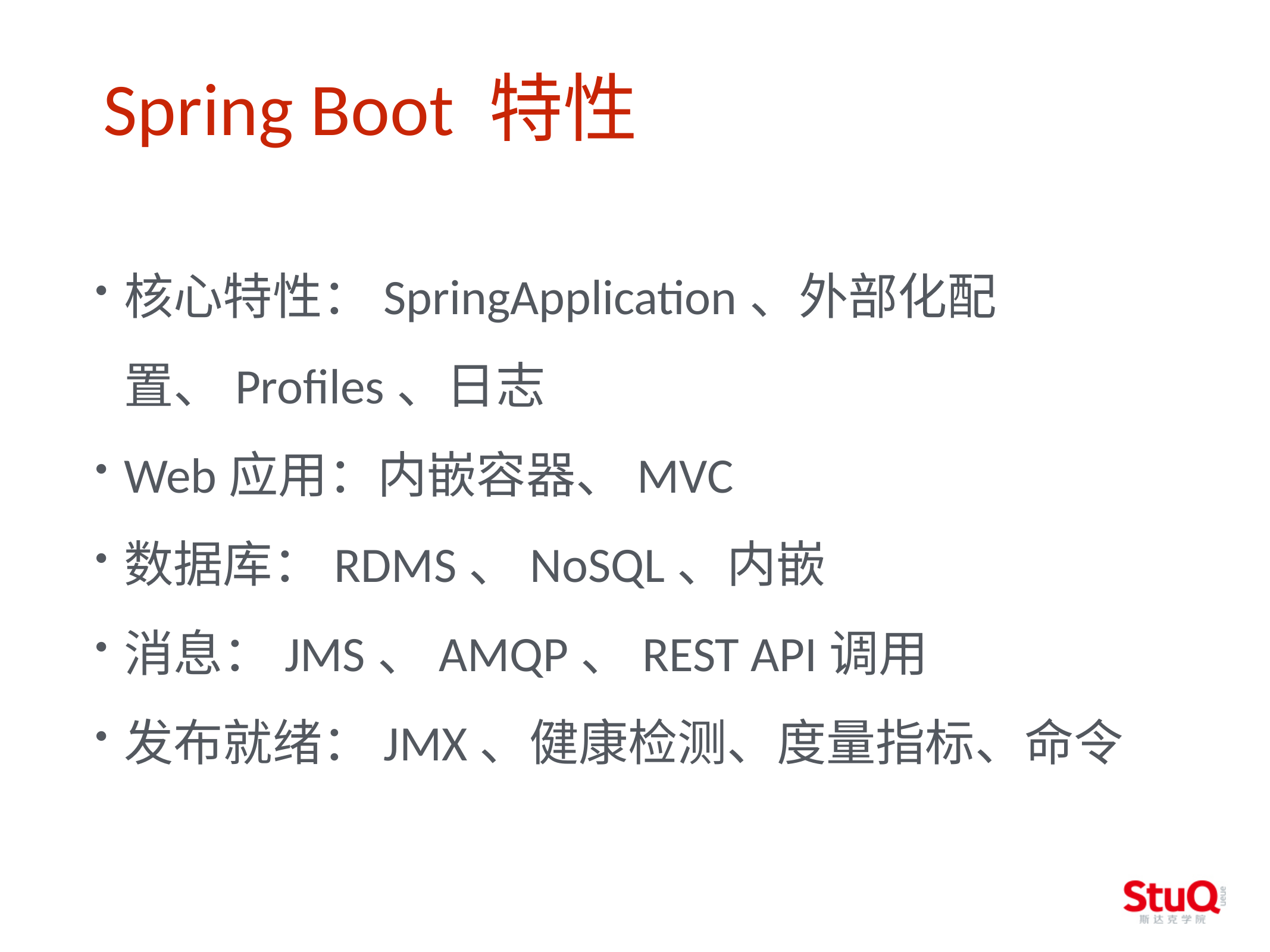

Spring Boot 特性
核心特性：SpringApplication、外部化配置、Profiles、日志
Web应用：内嵌容器、MVC
数据库：RDMS、NoSQL、内嵌
消息：JMS、AMQP、REST API调用
发布就绪：JMX、健康检测、度量指标、命令